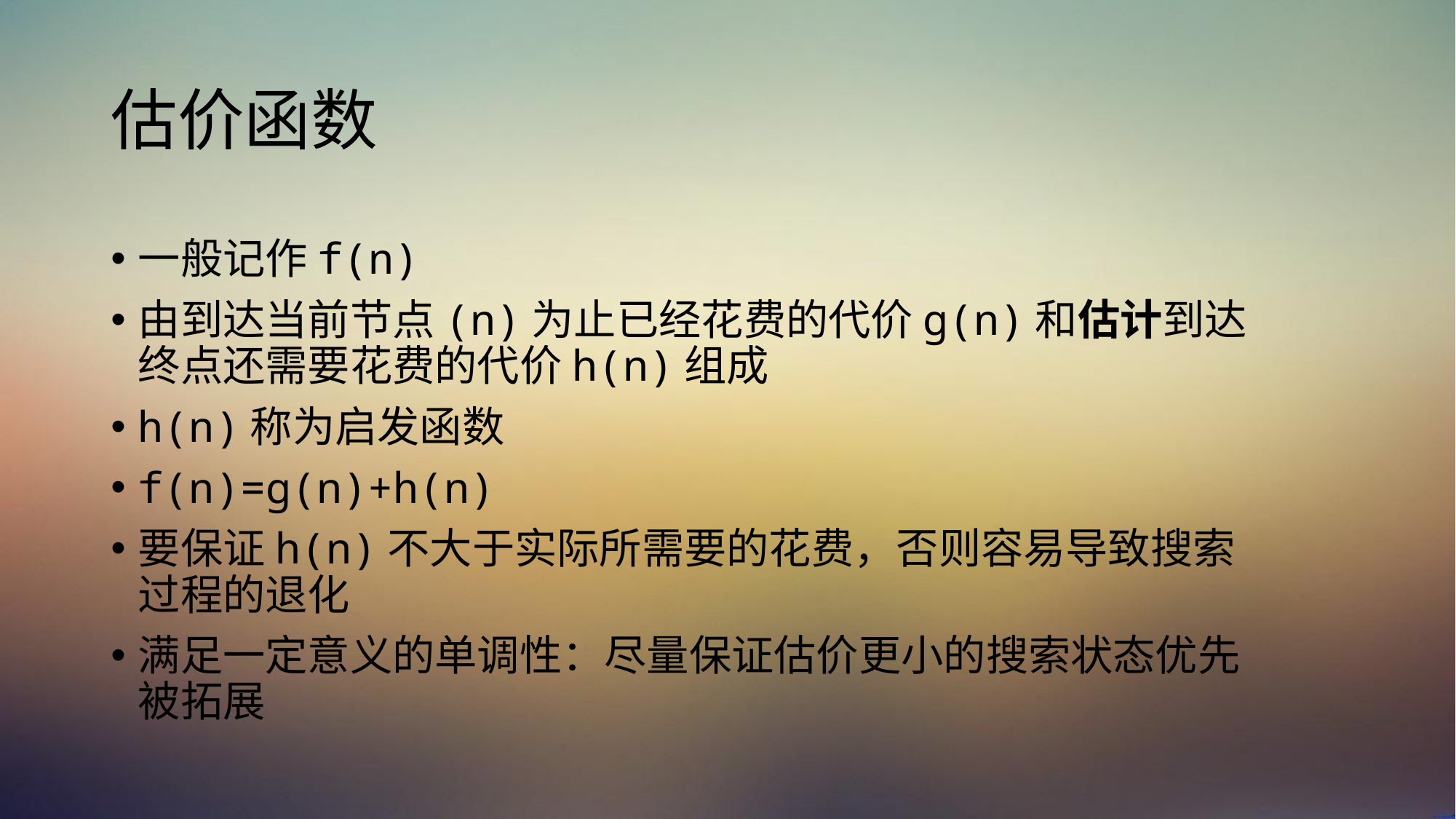

# 估价函数
一般记作f(n)
由到达当前节点(n)为止已经花费的代价g(n)和估计到达终点还需要花费的代价h(n)组成
h(n)称为启发函数
f(n)=g(n)+h(n)
要保证h(n)不大于实际所需要的花费，否则容易导致搜索过程的退化
满足一定意义的单调性：尽量保证估价更小的搜索状态优先被拓展